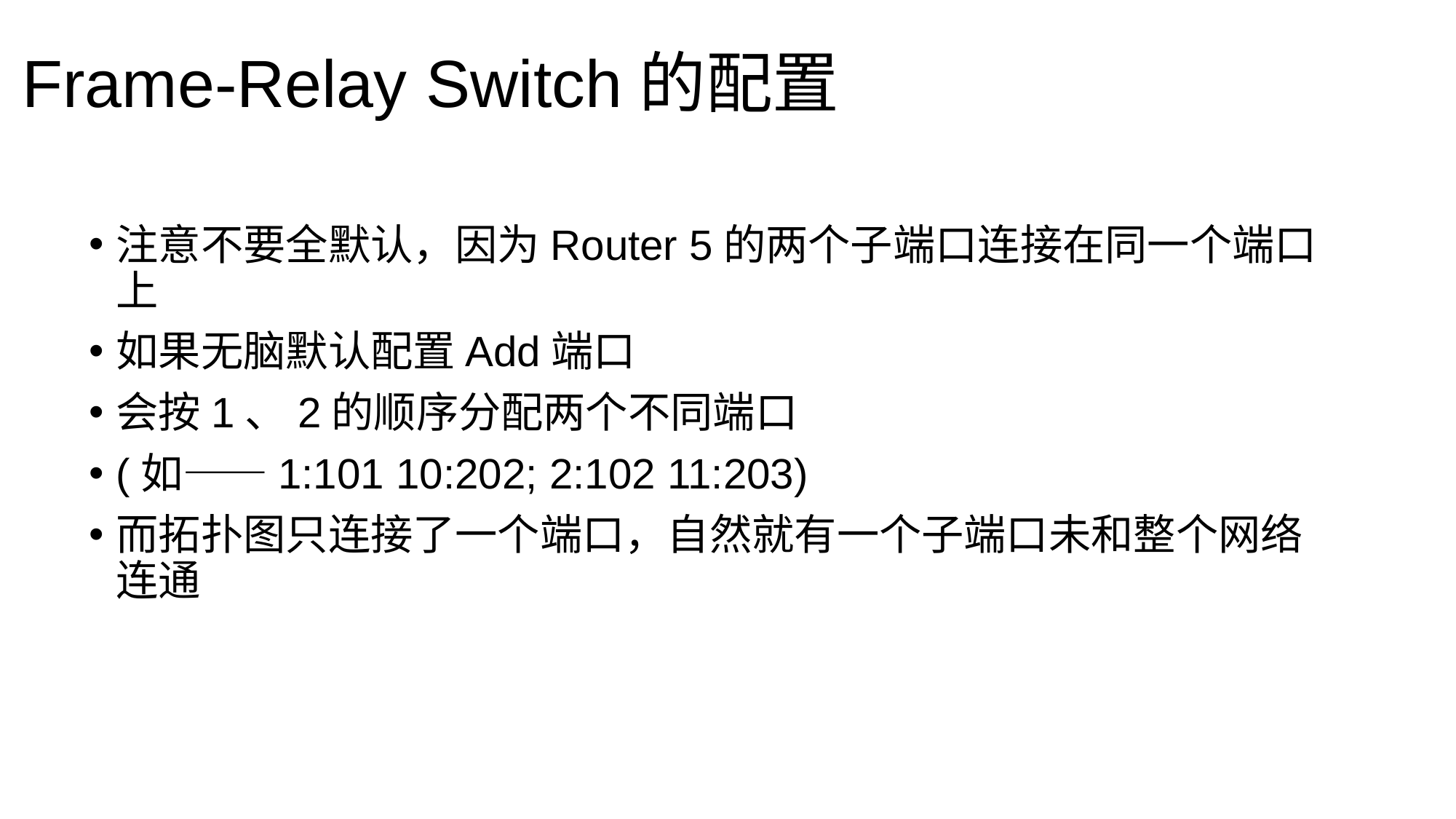

# Frame-Relay Switch的配置
注意不要全默认，因为Router 5的两个子端口连接在同一个端口上
如果无脑默认配置Add端口
会按1、2的顺序分配两个不同端口
(如——1:101 10:202; 2:102 11:203)
而拓扑图只连接了一个端口，自然就有一个子端口未和整个网络连通